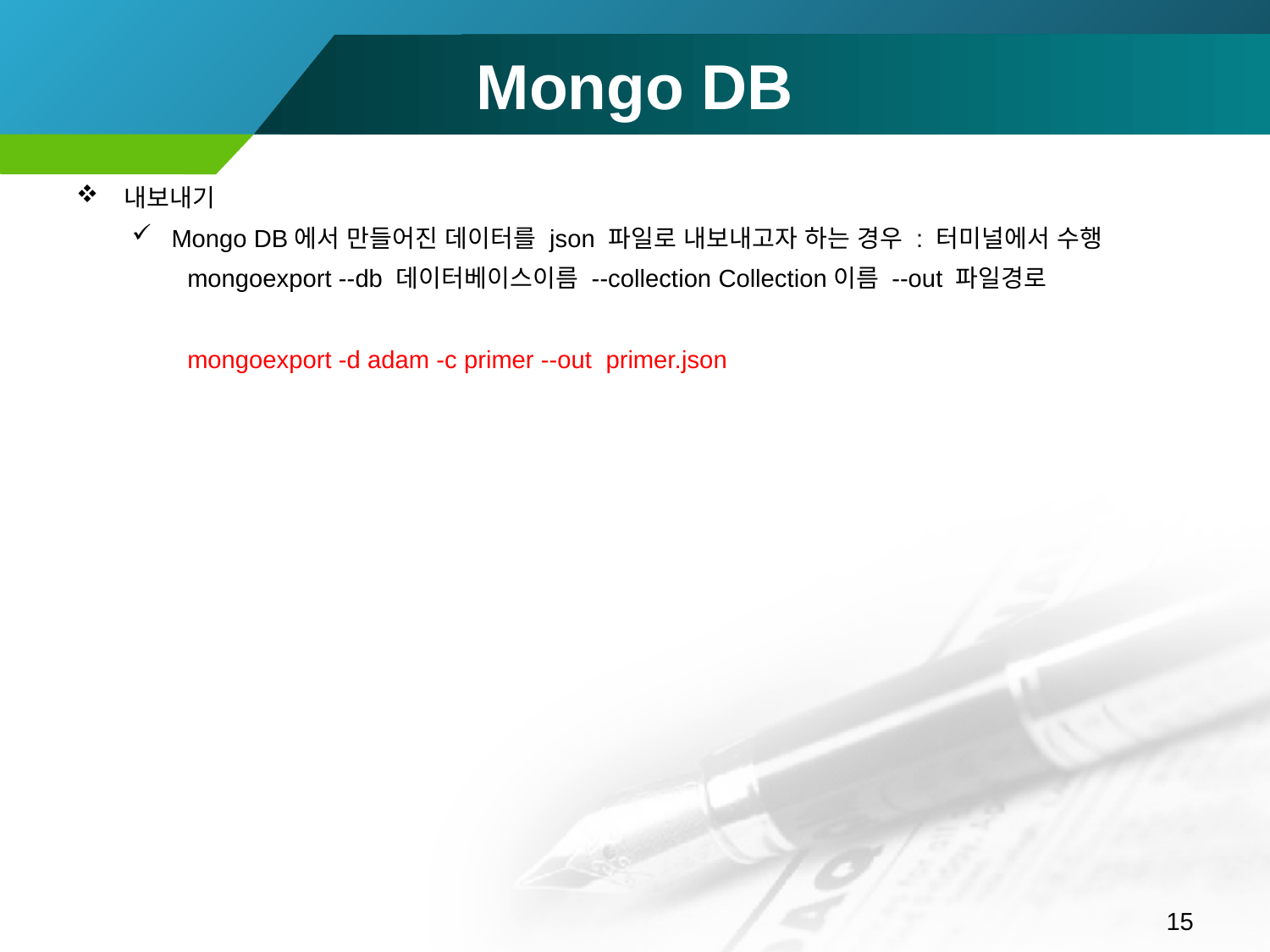

# Mongo DB
내보내기
Mongo DB에서 만들어진 데이터를 json 파일로 내보내고자 하는 경우 : 터미널에서 수행
mongoexport --db 데이터베이스이름 --collection Collection이름 --out 파일경로

mongoexport -d adam -c primer --out  primer.json
15